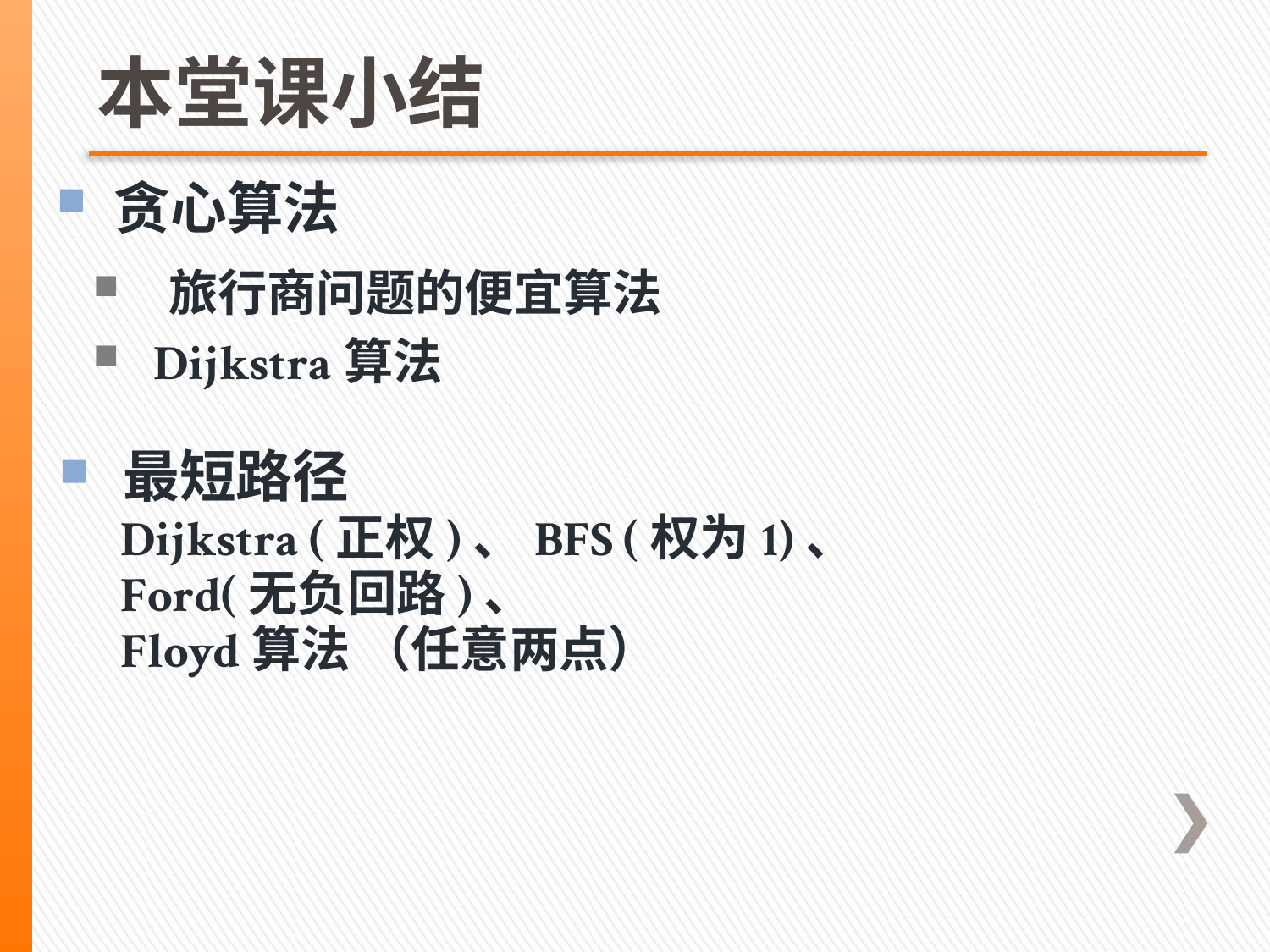

# 本堂课小结
 贪心算法
   旅行商问题的便宜算法
   Dijkstra算法
最短路径
      Dijkstra (正权)、BFS (权为1)、
      Ford(无负回路)、
      Floyd算法 （任意两点）